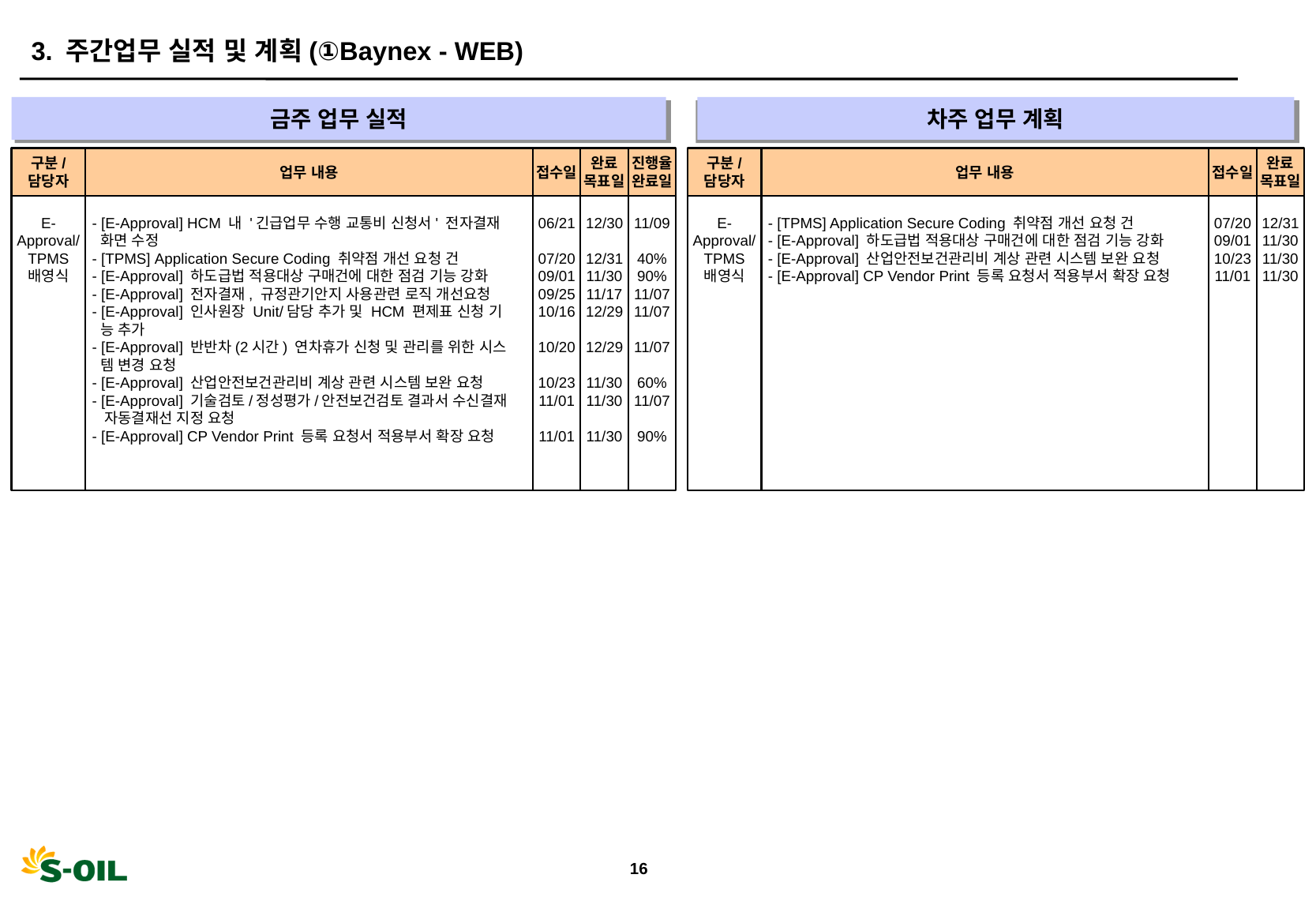

3. 주간업무 실적 및 계획(①Baynex - WEB)
금주 업무 실적
차주 업무 계획
" "
" "
구분/
담당자
업무 내용
접수일
완료
목표일
진행율
완료일
구분/
담당자
업무 내용
접수일
완료
목표일
E-Approval/
TPMS
배영식

- [E-Approval] HCM 내 '긴급업무 수행 교통비 신청서' 전자결재
  화면 수정
- [TPMS] Application Secure Coding 취약점 개선 요청 건
- [E-Approval] 하도급법 적용대상 구매건에 대한 점검 기능 강화
- [E-Approval] 전자결재, 규정관기안지 사용관련 로직 개선요청
- [E-Approval] 인사원장 Unit/담당 추가 및 HCM 편제표 신청 기
  능 추가
- [E-Approval] 반반차(2시간) 연차휴가 신청 및 관리를 위한 시스
  템 변경 요청
- [E-Approval] 산업안전보건관리비 계상 관련 시스템 보완 요청
- [E-Approval] 기술검토/정성평가/안전보건검토 결과서 수신결재
   자동결재선 지정 요청
- [E-Approval] CP Vendor Print 등록 요청서 적용부서 확장 요청
06/21
07/20
09/01
09/25
10/16
10/20
10/23
11/01
11/01
12/30
12/31
11/30
11/17
12/29
12/29
11/30
11/30
11/30
11/09
40%
90%
11/07
11/07
11/07
60%
11/07
90%
E-Approval/
TPMS
배영식

- [TPMS] Application Secure Coding 취약점 개선 요청 건
- [E-Approval] 하도급법 적용대상 구매건에 대한 점검 기능 강화
- [E-Approval] 산업안전보건관리비 계상 관련 시스템 보완 요청
- [E-Approval] CP Vendor Print 등록 요청서 적용부서 확장 요청
07/20
09/01
10/23
11/01
12/31
11/30
11/30
11/30